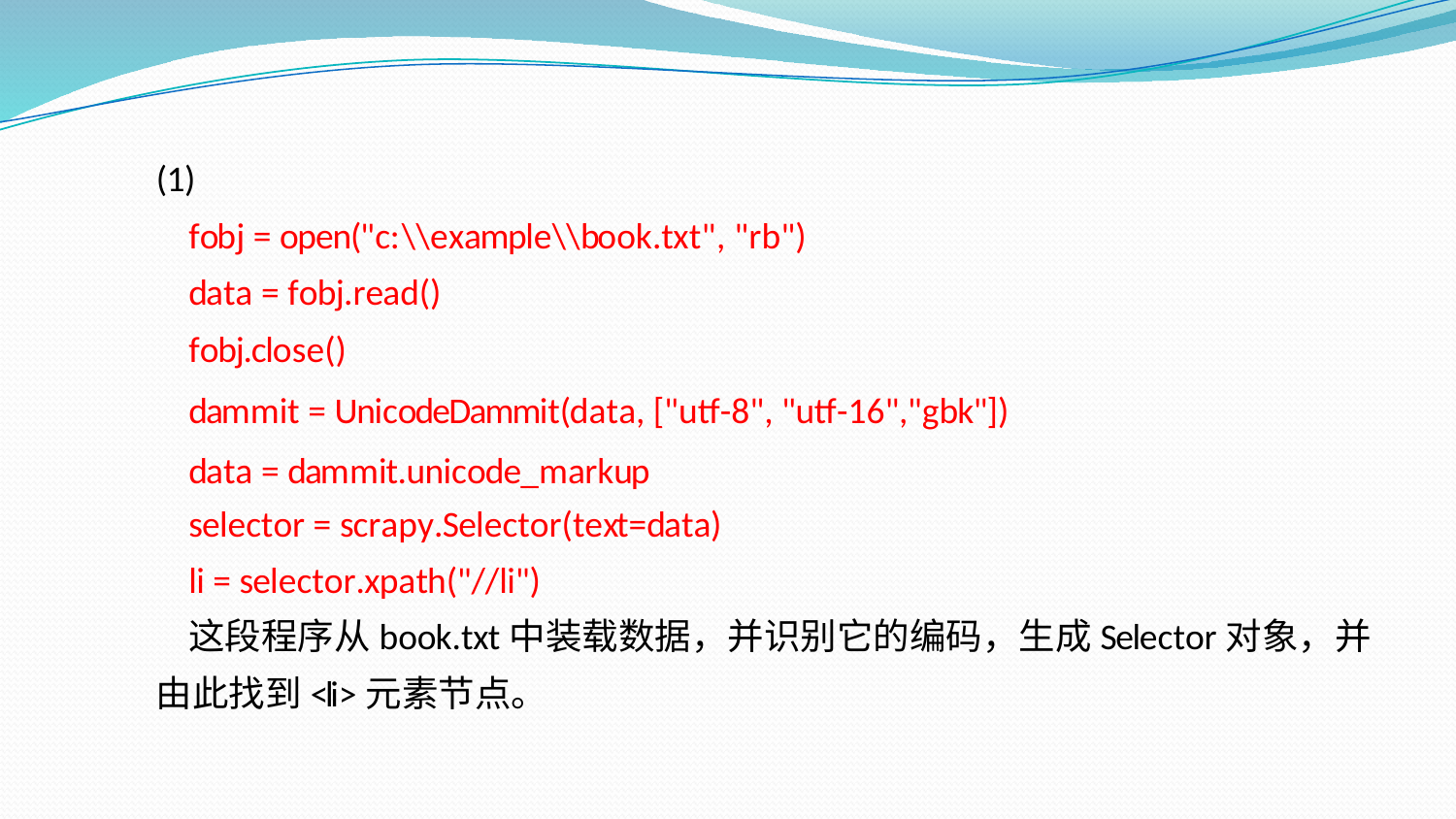

(1)
fobj = open("c:\\example\\book.txt", "rb")
data = fobj.read()
fobj.close()
dammit = UnicodeDammit(data, ["utf-8", "utf-16","gbk"])
data = dammit.unicode_markup
selector = scrapy.Selector(text=data)
li = selector.xpath("//li")
这段程序从book.txt中装载数据，并识别它的编码，生成Selector对象，并由此找到<li>元素节点。